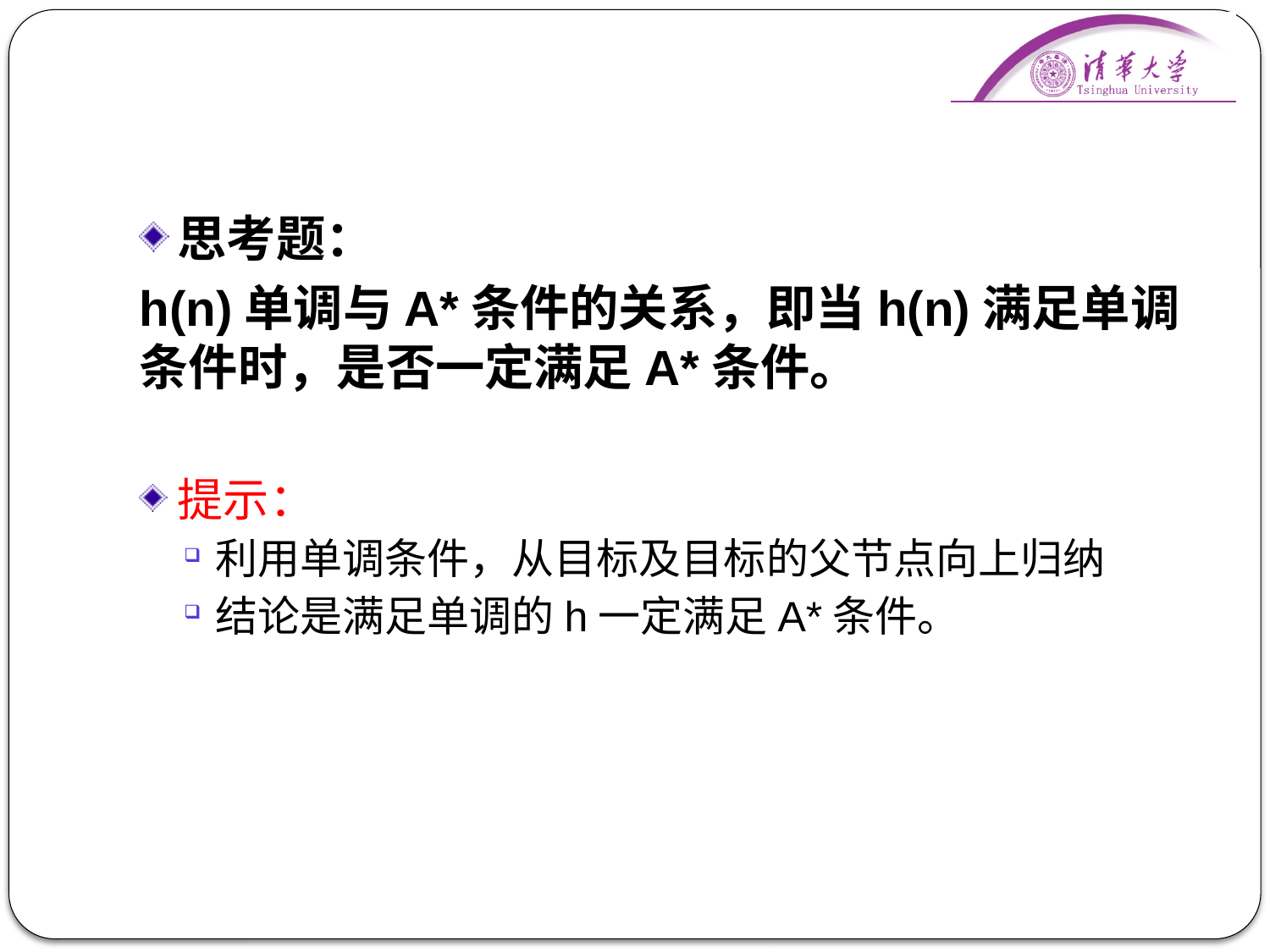

#
思考题：
h(n)单调与A*条件的关系，即当h(n)满足单调条件时，是否一定满足A*条件。

提示：
利用单调条件，从目标及目标的父节点向上归纳
结论是满足单调的h一定满足A*条件。